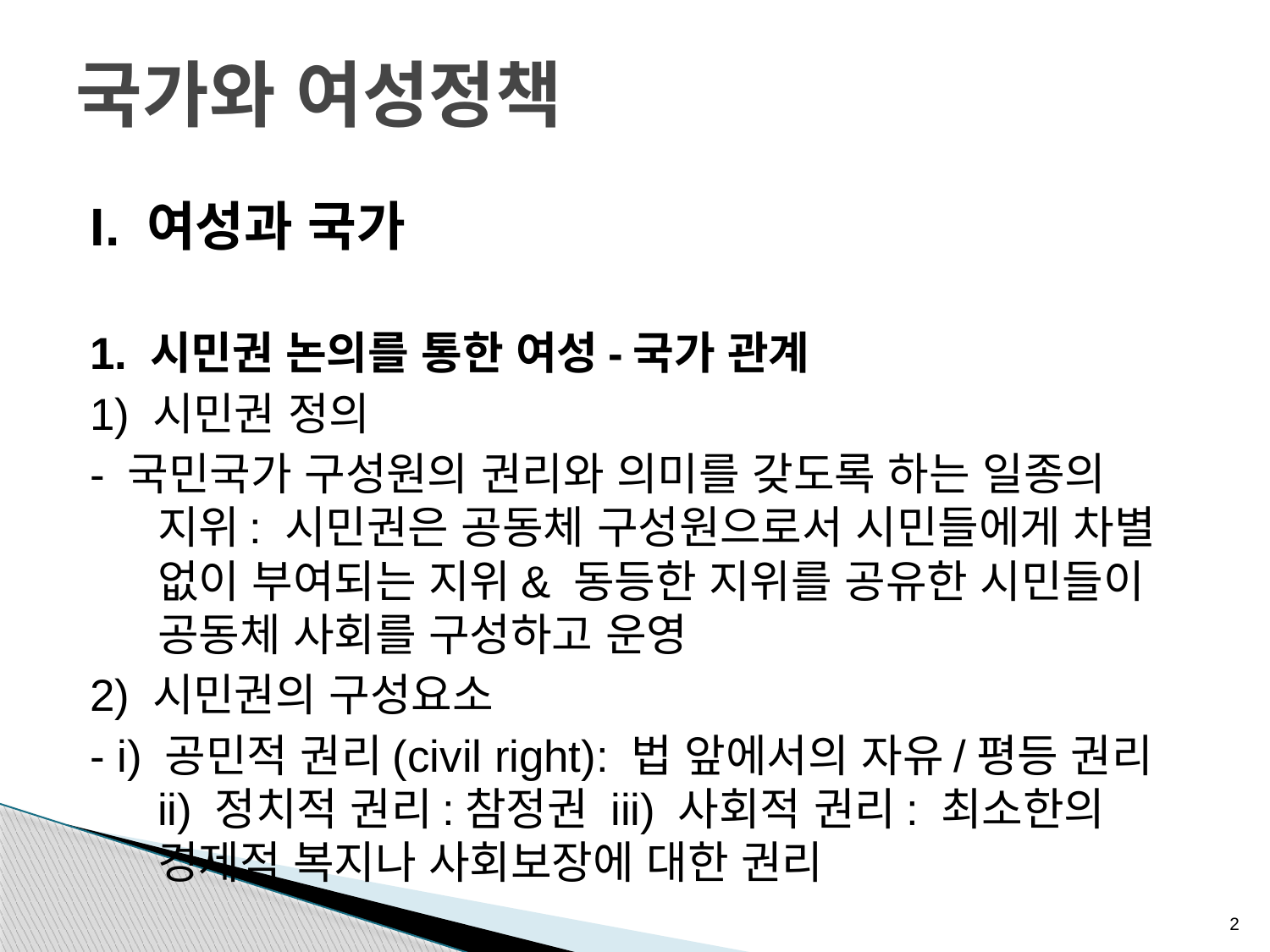

# 국가와 여성정책

I. 여성과 국가

1. 시민권 논의를 통한 여성-국가 관계
1) 시민권 정의
- 국민국가 구성원의 권리와 의미를 갖도록 하는 일종의 지위: 시민권은 공동체 구성원으로서 시민들에게 차별 없이 부여되는 지위& 동등한 지위를 공유한 시민들이 공동체 사회를 구성하고 운영
2) 시민권의 구성요소
- i) 공민적 권리(civil right): 법 앞에서의 자유/평등 권리 ii) 정치적 권리:참정권 iii) 사회적 권리: 최소한의 경제적 복지나 사회보장에 대한 권리

2